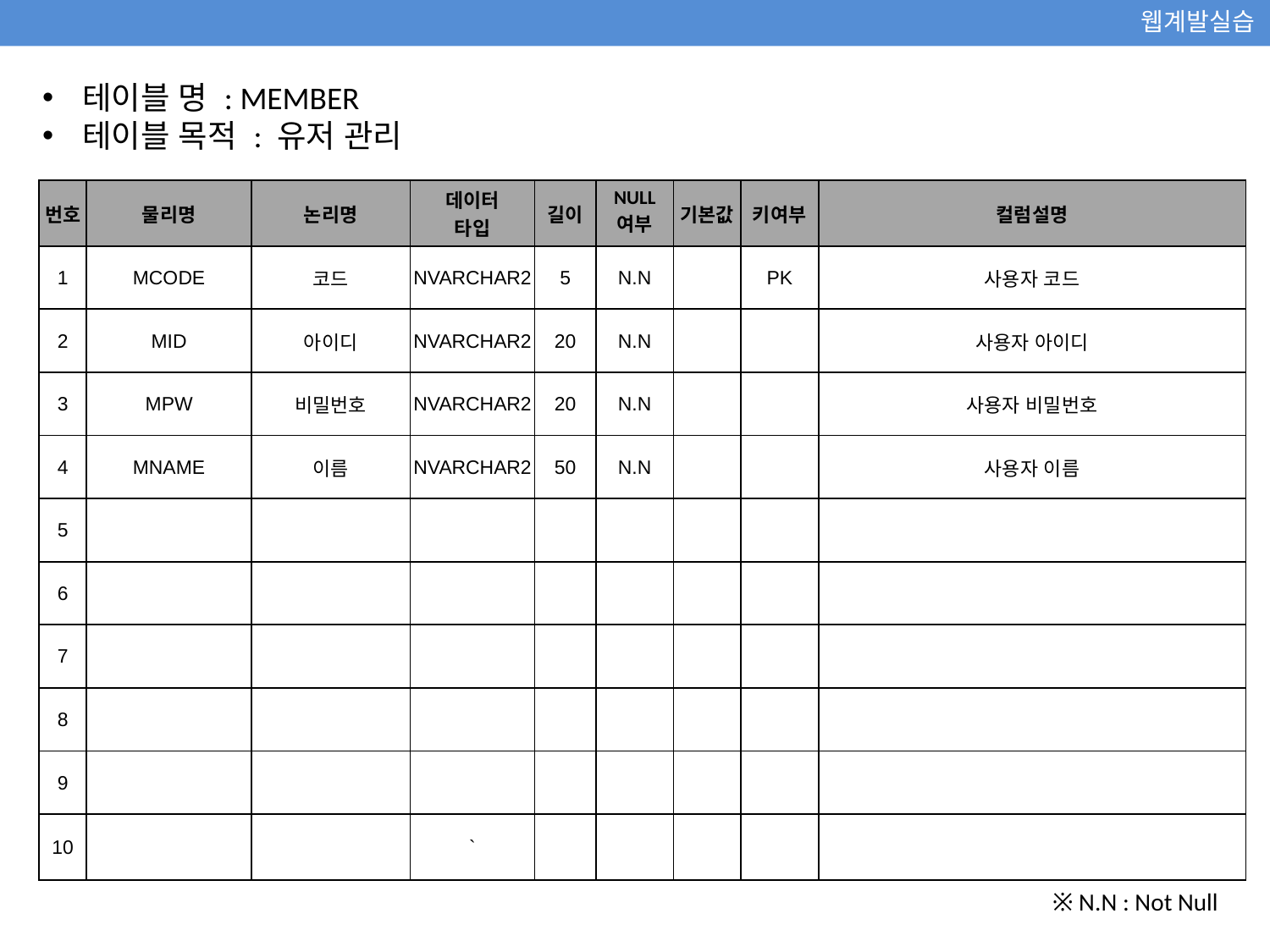

웹계발실습
테이블 명 : MEMBER
테이블 목적 : 유저 관리
| 번호 | 물리명 | 논리명 | 데이터 타입 | 길이 | NULL 여부 | 기본값 | 키여부 | 컬럼설명 |
| --- | --- | --- | --- | --- | --- | --- | --- | --- |
| 1 | MCODE | 코드 | NVARCHAR2 | 5 | N.N |  | PK | 사용자 코드 |
| 2 | MID | 아이디 | NVARCHAR2 | 20 | N.N |  |  | 사용자 아이디 |
| 3 | MPW | 비밀번호 | NVARCHAR2 | 20 | N.N |  |  | 사용자 비밀번호 |
| 4 | MNAME | 이름 | NVARCHAR2 | 50 | N.N |  |  | 사용자 이름 |
| 5 |  |  |  |  |  |  |  |  |
| 6 |  |  |  |  |  |  |  |  |
| 7 |  |  |  |  |  |  |  |  |
| 8 |  |  |  |  |  |  |  |  |
| 9 |  |  |  |  |  |  |  |  |
| 10 |  |  | ` |  |  |  |  |  |
※ N.N : Not Null